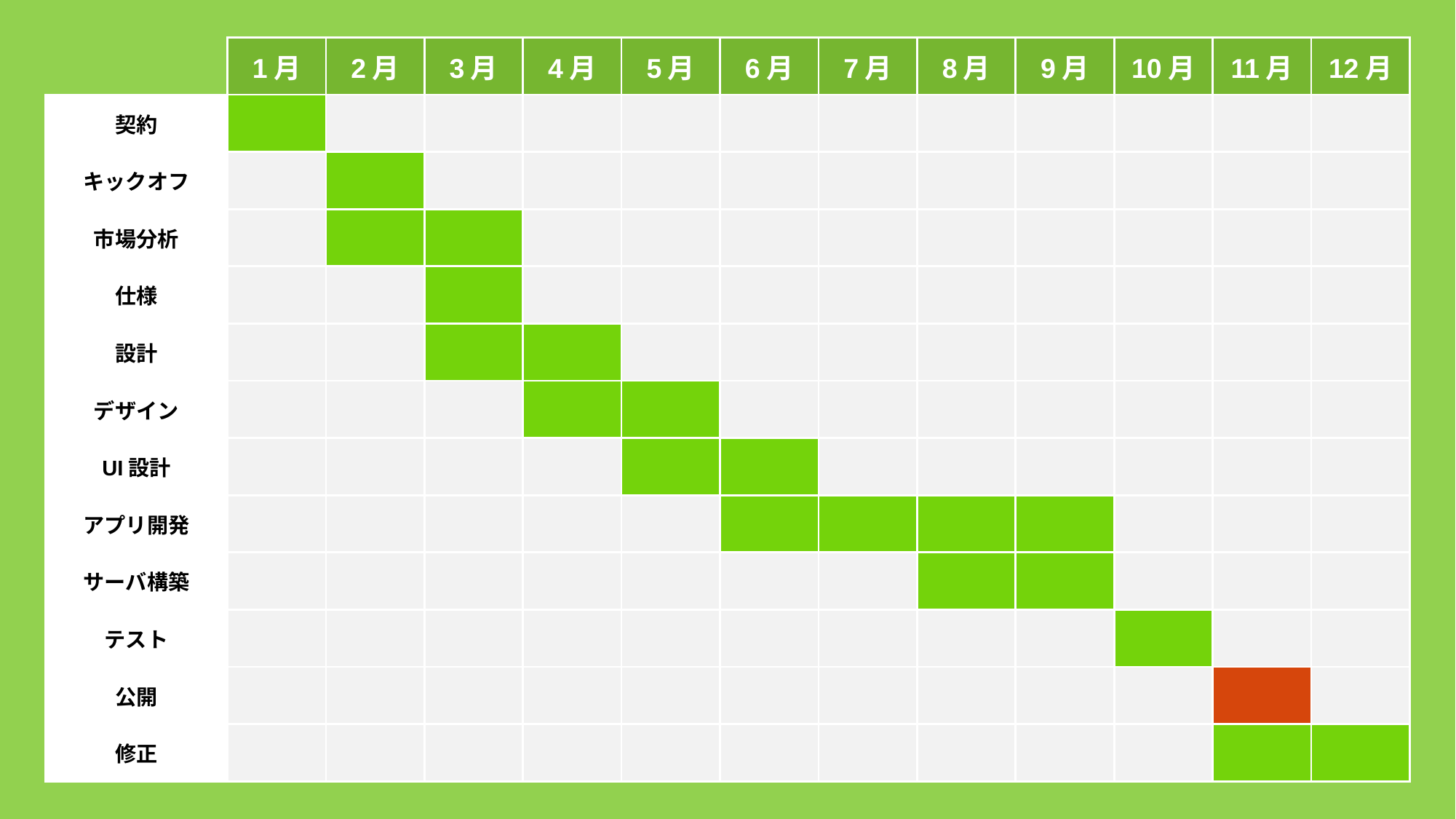

|  | 1月 | 2月 | 3月 | 4月 | 5月 | 6月 | 7月 | 8月 | 9月 | 10月 | 11月 | 12月 |
| --- | --- | --- | --- | --- | --- | --- | --- | --- | --- | --- | --- | --- |
| 契約 |  |  |  |  |  |  |  |  |  |  |  |  |
| キックオフ |  |  |  |  |  |  |  |  |  |  |  |  |
| 市場分析 |  |  |  |  |  |  |  |  |  |  |  |  |
| 仕様 |  |  |  |  |  |  |  |  |  |  |  |  |
| 設計 |  |  |  |  |  |  |  |  |  |  |  |  |
| デザイン |  |  |  |  |  |  |  |  |  |  |  |  |
| UI設計 |  |  |  |  |  |  |  |  |  |  |  |  |
| アプリ開発 |  |  |  |  |  |  |  |  |  |  |  |  |
| サーバ構築 |  |  |  |  |  |  |  |  |  |  |  |  |
| テスト |  |  |  |  |  |  |  |  |  |  |  |  |
| 公開 |  |  |  |  |  |  |  |  |  |  |  |  |
| 修正 |  |  |  |  |  |  |  |  |  |  |  |  |